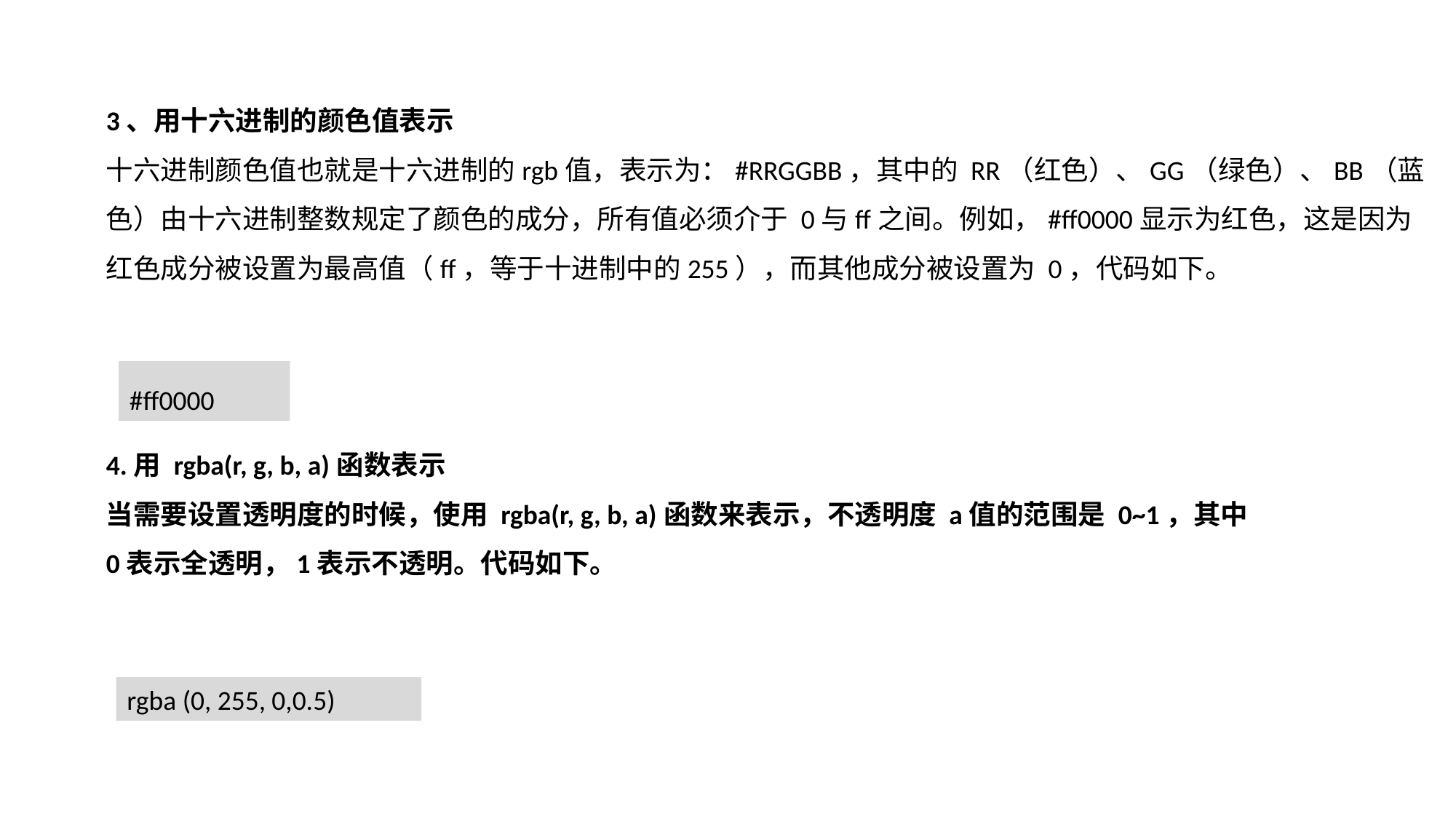

3、用十六进制的颜色值表示
十六进制颜色值也就是十六进制的rgb值，表示为：#RRGGBB，其中的 RR（红色）、GG（绿色）、BB（蓝色）由十六进制整数规定了颜色的成分，所有值必须介于 0与ff之间。例如，#ff0000显示为红色，这是因为
红色成分被设置为最高值（ff，等于十进制中的255），而其他成分被设置为 0，代码如下。

4.用 rgba(r, g, b, a)函数表示
当需要设置透明度的时候，使用 rgba(r, g, b, a)函数来表示，不透明度 a值的范围是 0~1，其中
0表示全透明，1表示不透明。代码如下。

#ff0000
rgba (0, 255, 0,0.5)